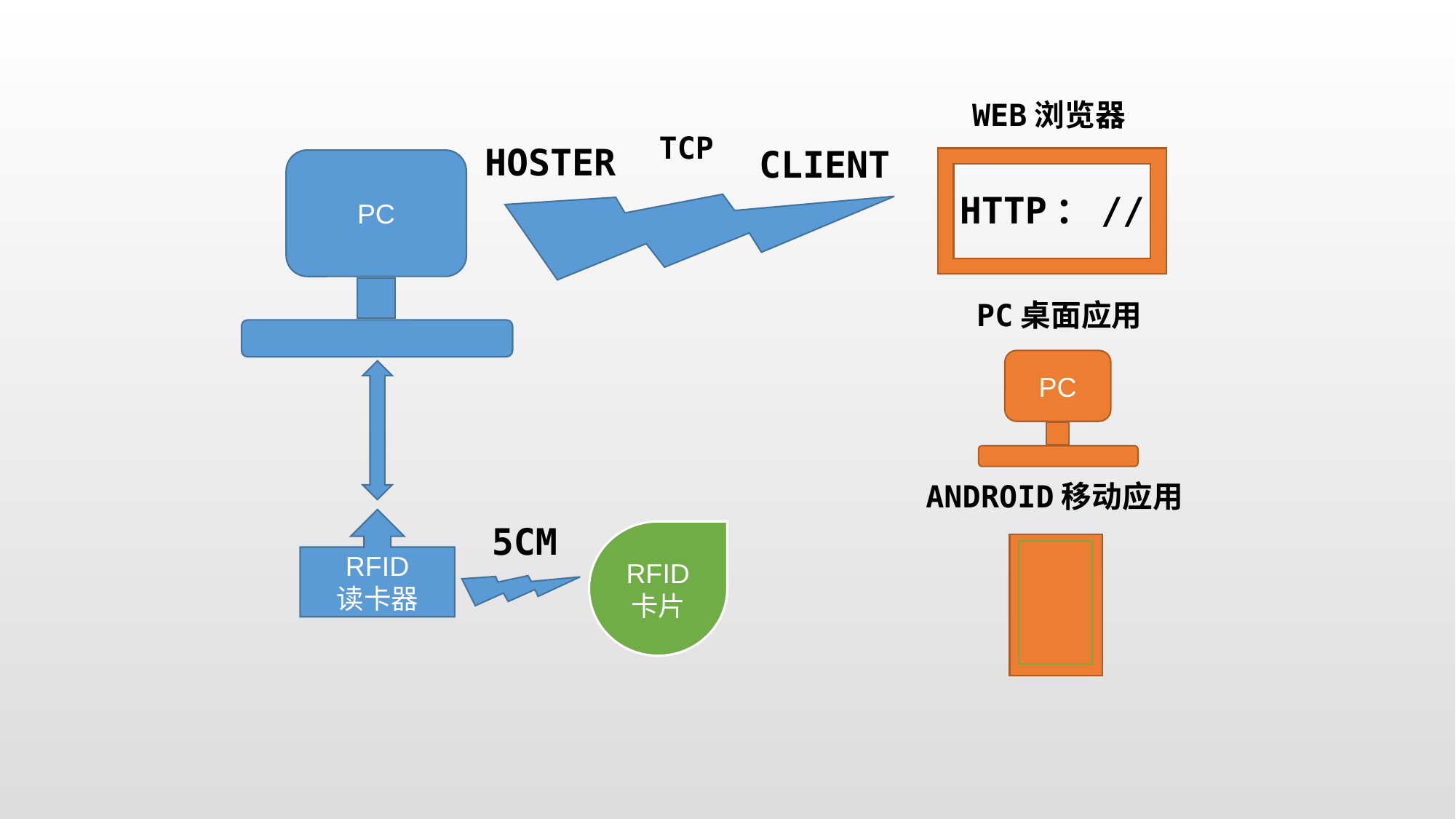

WEB浏览器

HTTP：//
TCP
HOSTER
CLIENT
PC

RFID
读卡器
PC桌面应用
PC

ANDROID移动应用

5CM
RFID
卡片